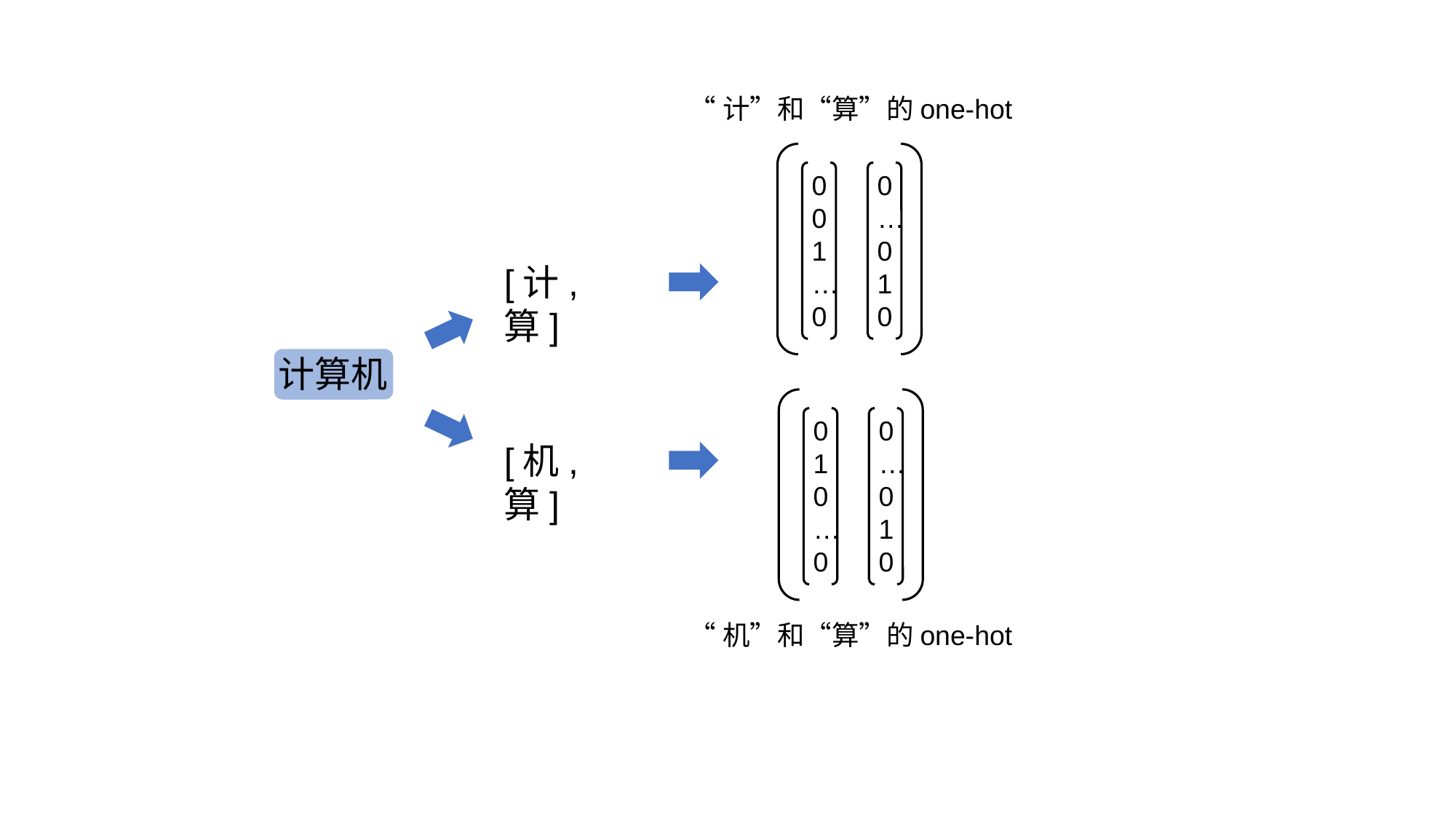

“计”和“算”的one-hot

0
0
1
…
0

0
…
0
1
0
[计, 算]

计算机

0
1
0
…
0

0
…
0
1
0

[机, 算]

“机”和“算”的one-hot